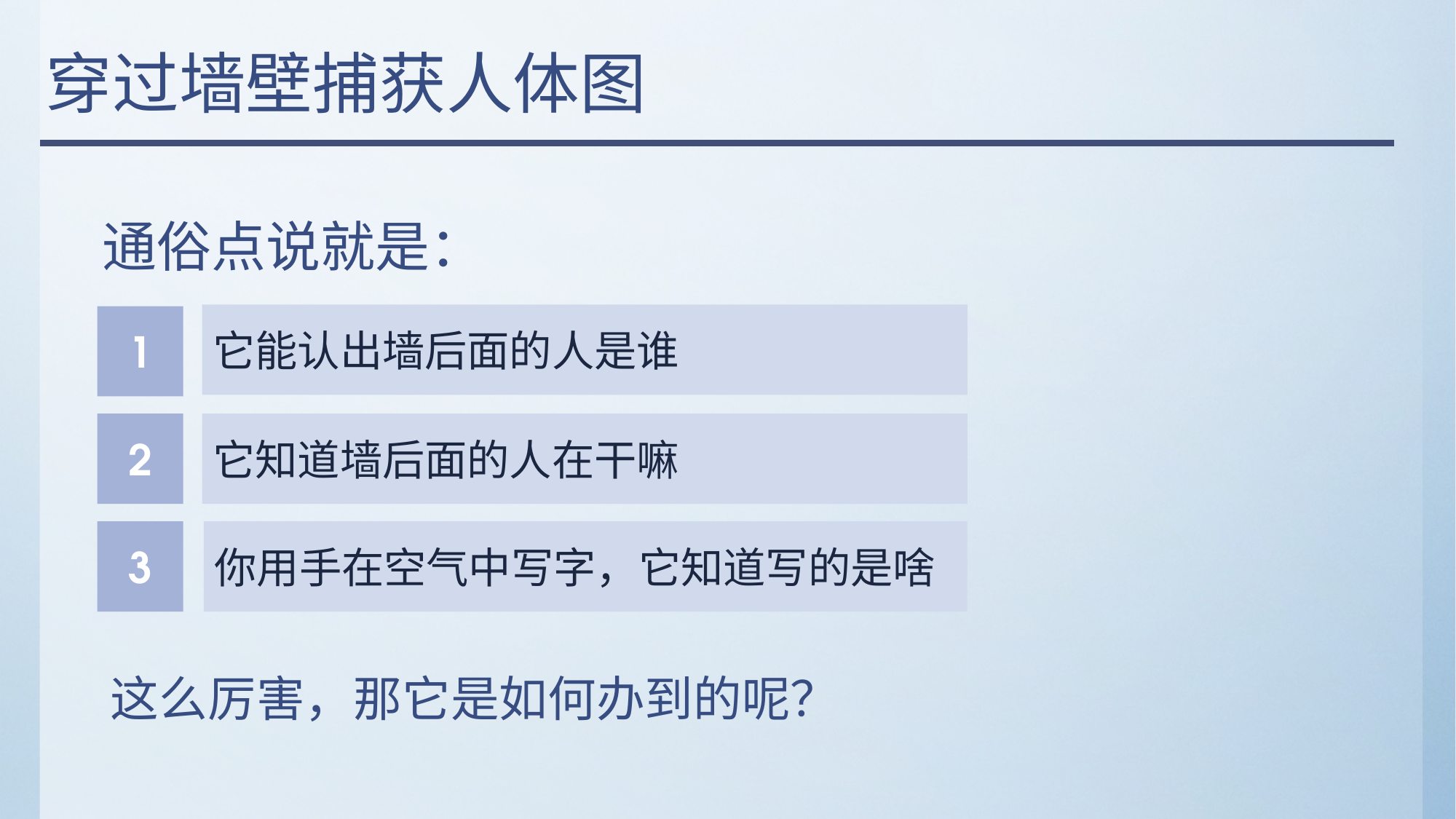

# 穿过墙壁捕获人体图
通俗点说就是：
它能认出墙后面的人是谁
1
2
它知道墙后面的人在干嘛
3
你用手在空气中写字，它知道写的是啥
这么厉害，那它是如何办到的呢？